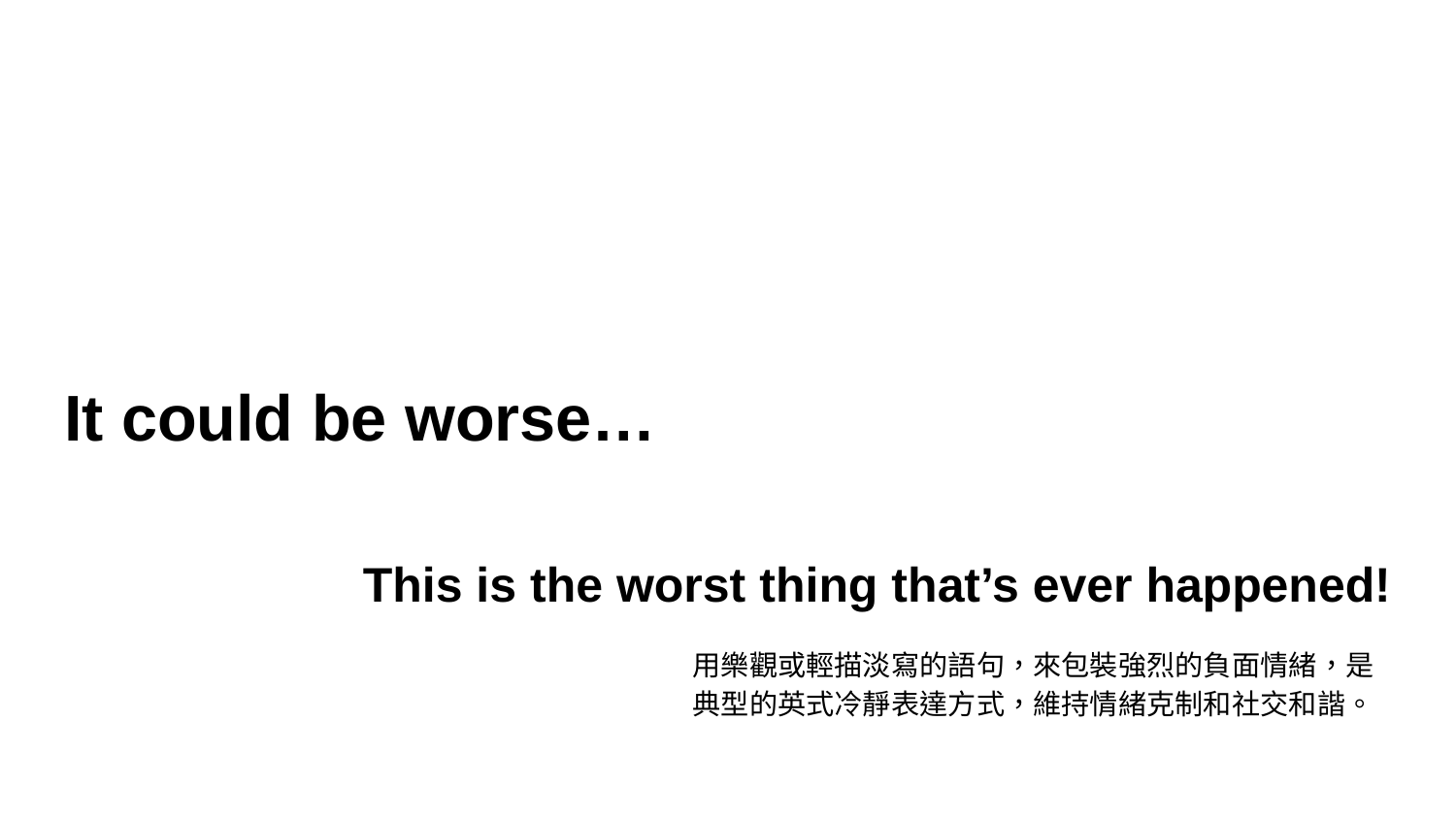

# It could be worse…
This is the worst thing that’s ever happened!
用樂觀或輕描淡寫的語句，來包裝強烈的負面情緒，是典型的英式冷靜表達方式，維持情緒克制和社交和諧。